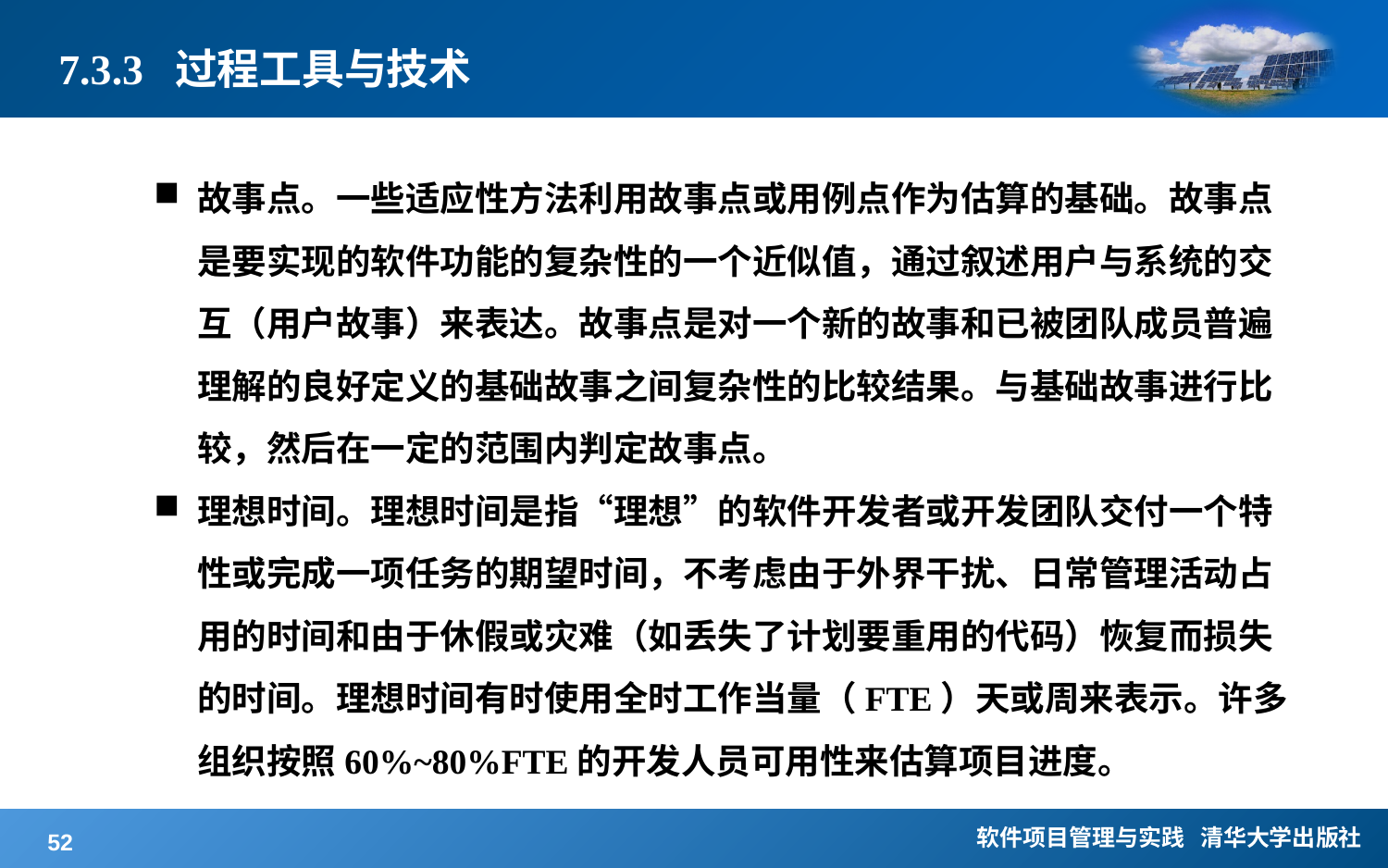

# 7.3.3  过程工具与技术
故事点。一些适应性方法利用故事点或用例点作为估算的基础。故事点是要实现的软件功能的复杂性的一个近似值，通过叙述用户与系统的交互（用户故事）来表达。故事点是对一个新的故事和已被团队成员普遍理解的良好定义的基础故事之间复杂性的比较结果。与基础故事进行比较，然后在一定的范围内判定故事点。
理想时间。理想时间是指“理想”的软件开发者或开发团队交付一个特性或完成一项任务的期望时间，不考虑由于外界干扰、日常管理活动占用的时间和由于休假或灾难（如丢失了计划要重用的代码）恢复而损失的时间。理想时间有时使用全时工作当量（FTE）天或周来表示。许多组织按照60%~80%FTE的开发人员可用性来估算项目进度。